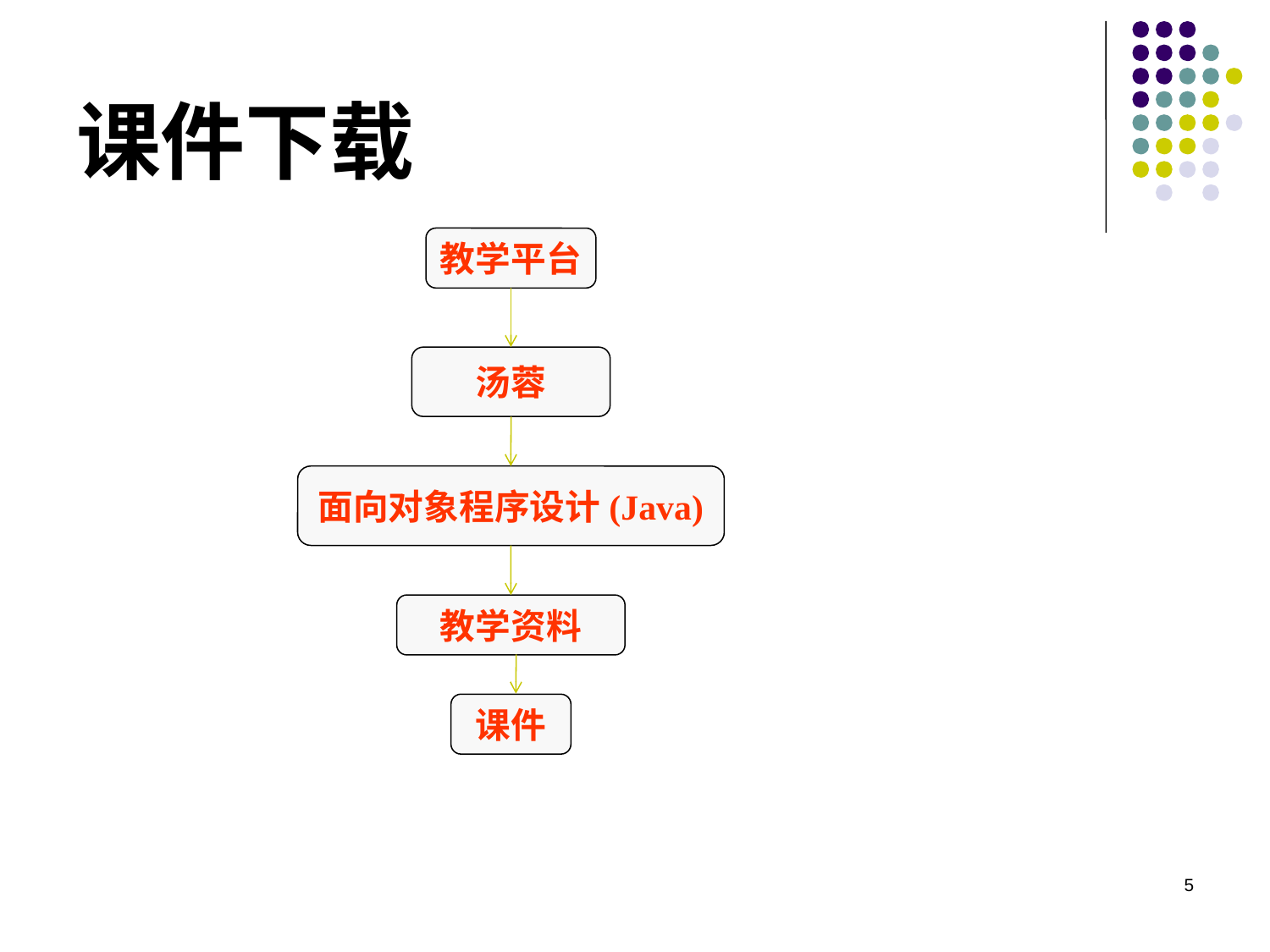

# 课件下载
教学平台
汤蓉
面向对象程序设计(Java)
教学资料
课件
5